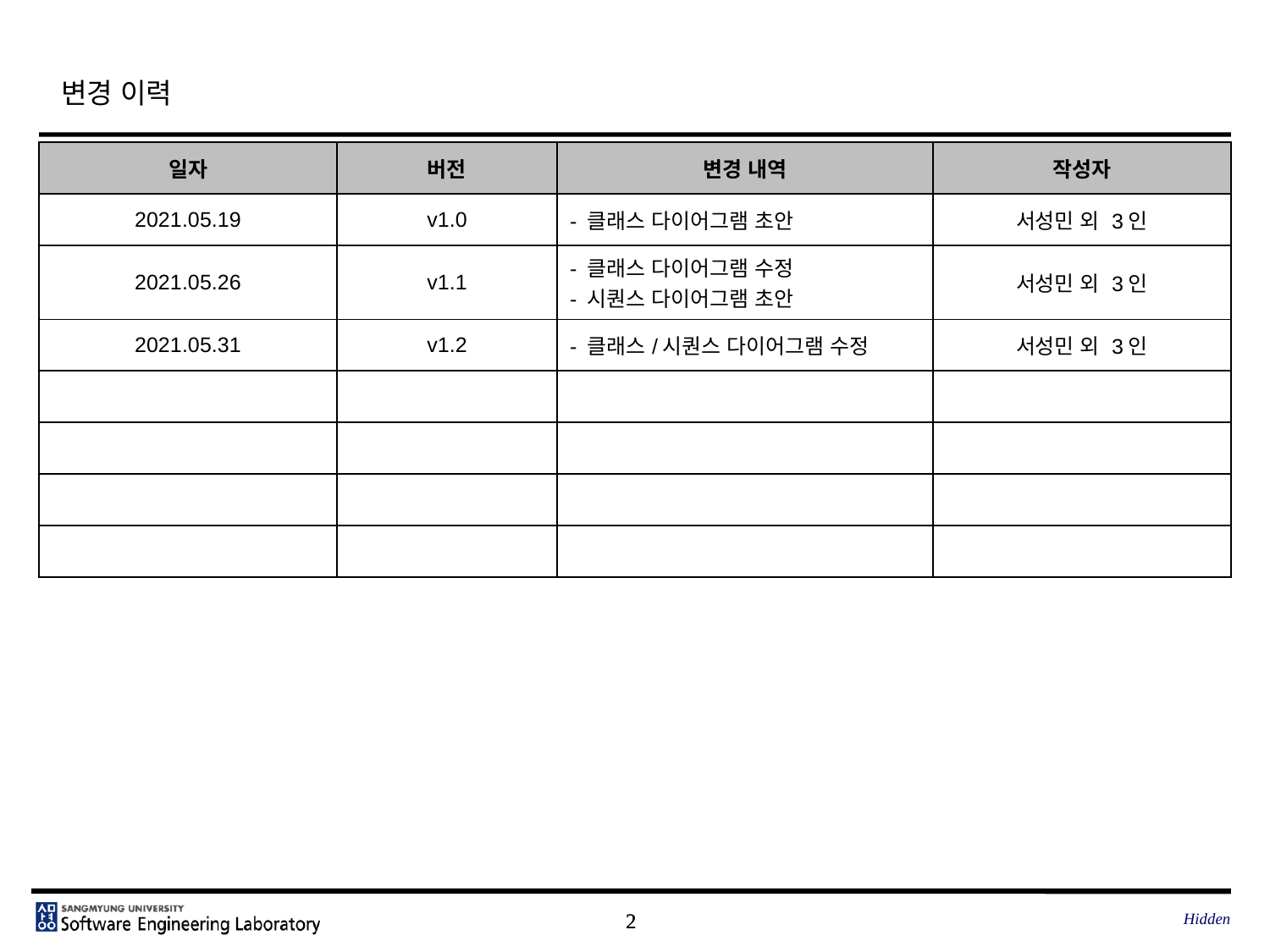

# 변경 이력
| 일자 | 버전 | 변경 내역 | 작성자 |
| --- | --- | --- | --- |
| 2021.05.19 | v1.0 | - 클래스 다이어그램 초안 | 서성민 외 3인 |
| 2021.05.26 | v1.1 | - 클래스 다이어그램 수정 - 시퀀스 다이어그램 초안 | 서성민 외 3인 |
| 2021.05.31 | v1.2 | - 클래스/시퀀스 다이어그램 수정 | 서성민 외 3인 |
|  |  |  |  |
|  |  |  |  |
|  |  |  |  |
|  |  |  |  |
Hidden